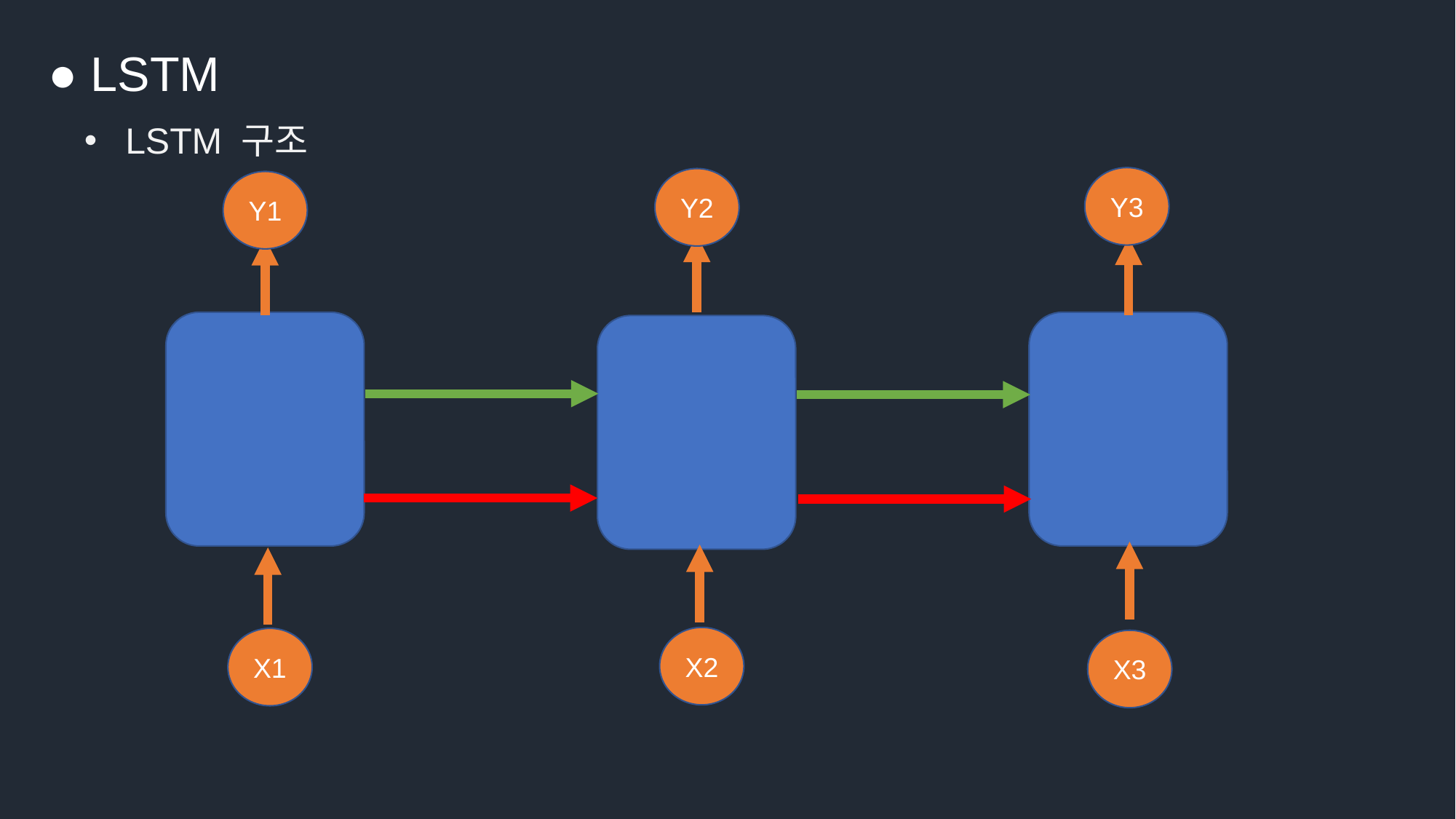

● LSTM
LSTM 구조
Y3
Y2
Y1

X2
X1
X3